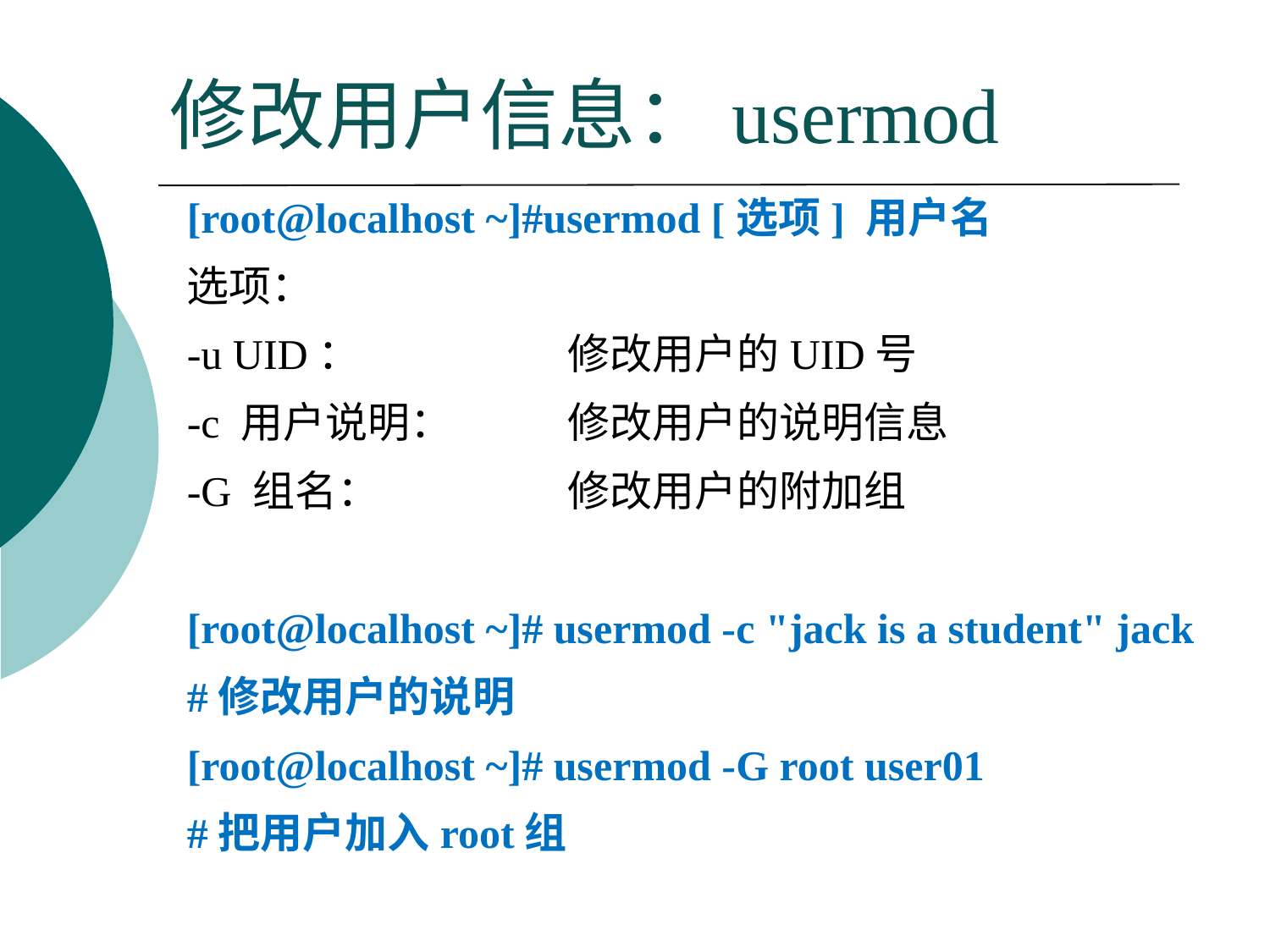

# 修改用户信息：usermod
[root@localhost ~]#usermod [选项] 用户名
选项：
-u UID：		修改用户的UID号
-c 用户说明：	修改用户的说明信息
-G 组名：		修改用户的附加组

[root@localhost ~]# usermod -c "jack is a student" jack
#修改用户的说明
[root@localhost ~]# usermod -G root user01
#把用户加入root组